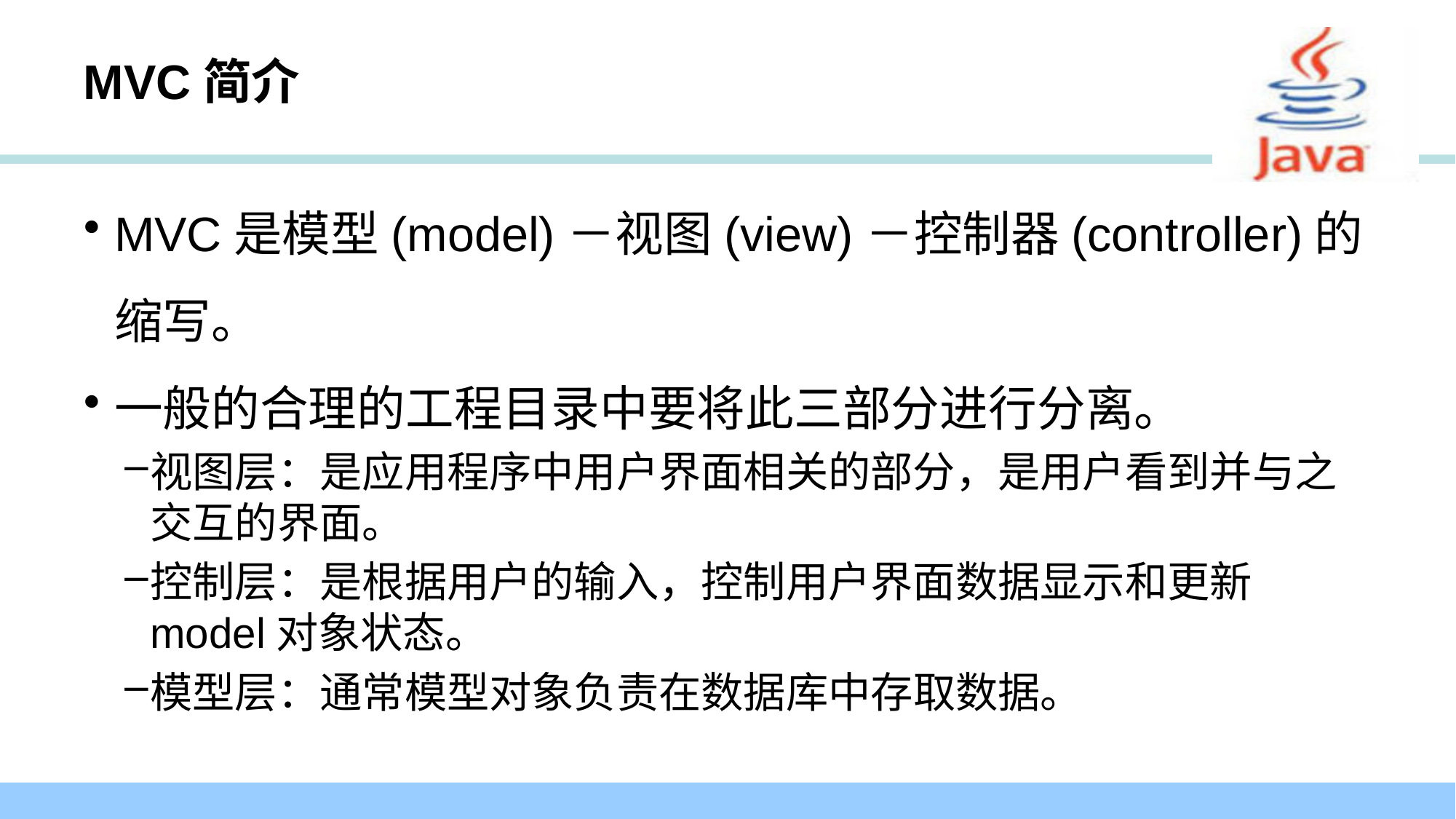

# MVC简介
MVC是模型(model)－视图(view)－控制器(controller)的缩写。
一般的合理的工程目录中要将此三部分进行分离。
视图层：是应用程序中用户界面相关的部分，是用户看到并与之交互的界面。
控制层：是根据用户的输入，控制用户界面数据显示和更新model对象状态。
模型层：通常模型对象负责在数据库中存取数据。